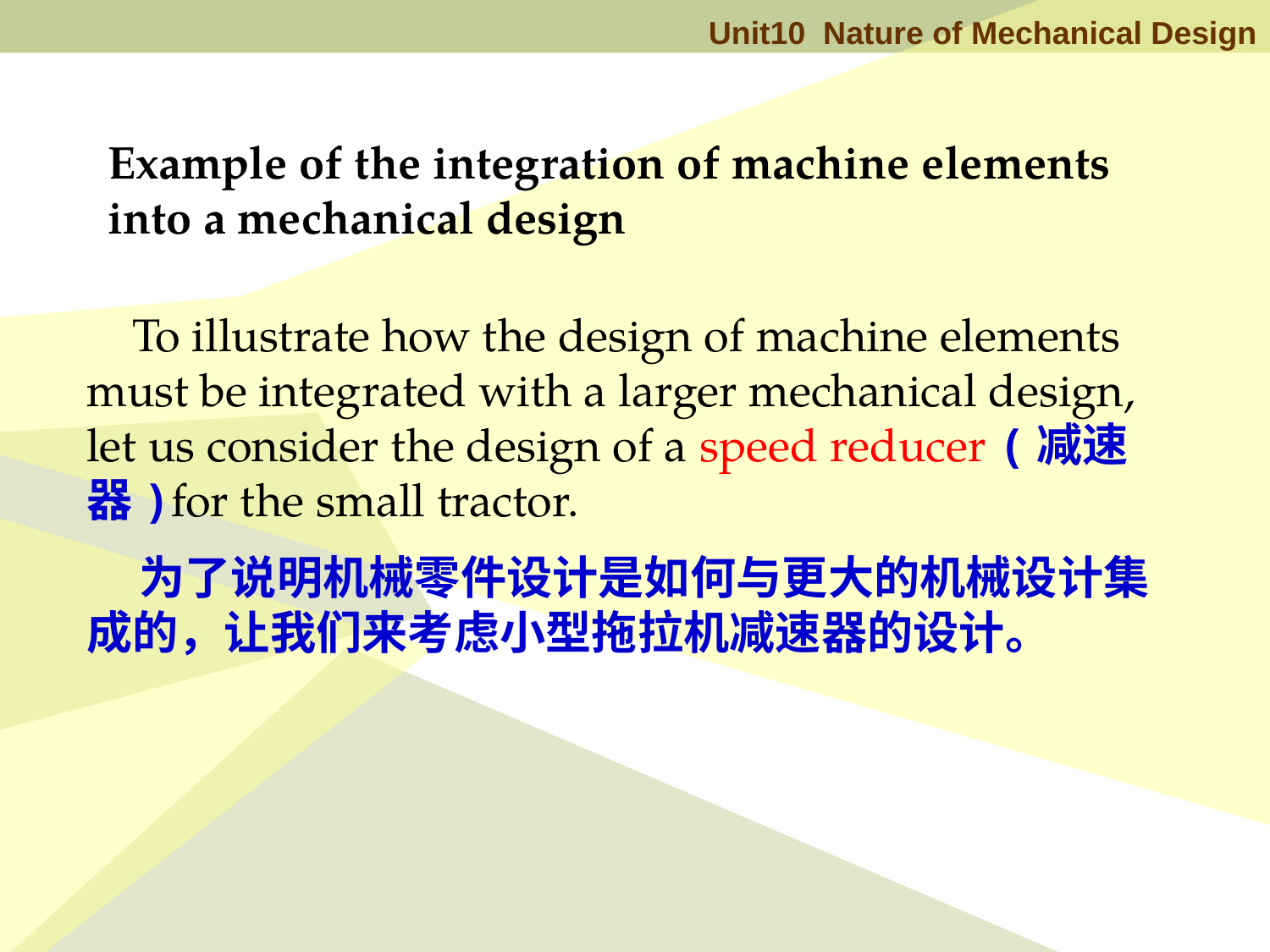

Example of the integration of machine elements into a mechanical design
    To illustrate how the design of machine elements must be integrated with a larger mechanical design, let us consider the design of a speed reducer (减速器)for the small tractor.
    为了说明机械零件设计是如何与更大的机械设计集成的，让我们来考虑小型拖拉机减速器的设计。